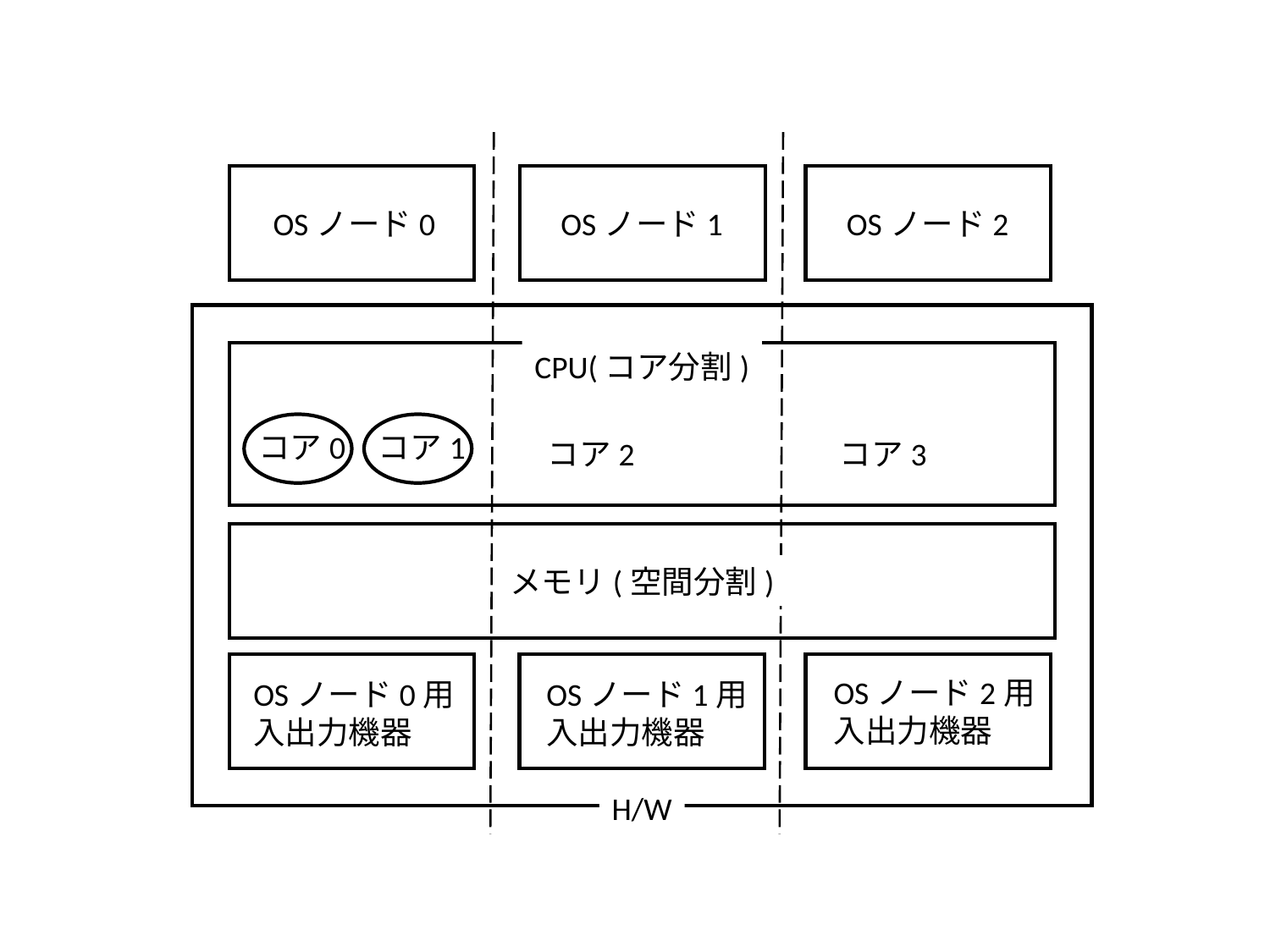

OSノード0
OSノード1
OSノード2

CPU(コア分割)

コア0

コア1
コア2
コア3

メモリ(空間分割)

OSノード2用
入出力機器
OSノード0用
入出力機器
OSノード1用
入出力機器
H/W